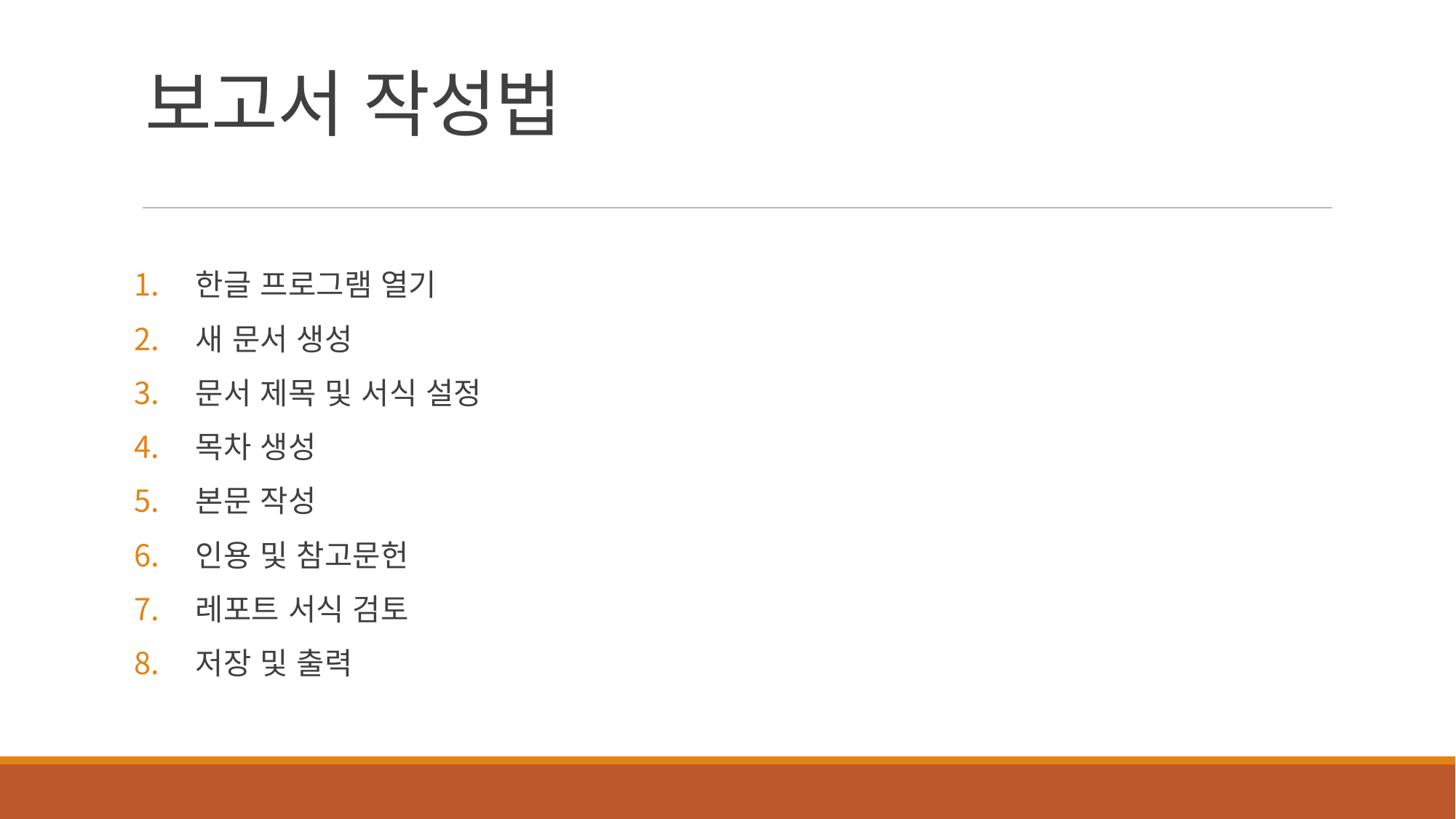

# 보고서 작성법
한글 프로그램 열기
새 문서 생성
문서 제목 및 서식 설정
목차 생성
본문 작성
인용 및 참고문헌
레포트 서식 검토
저장 및 출력